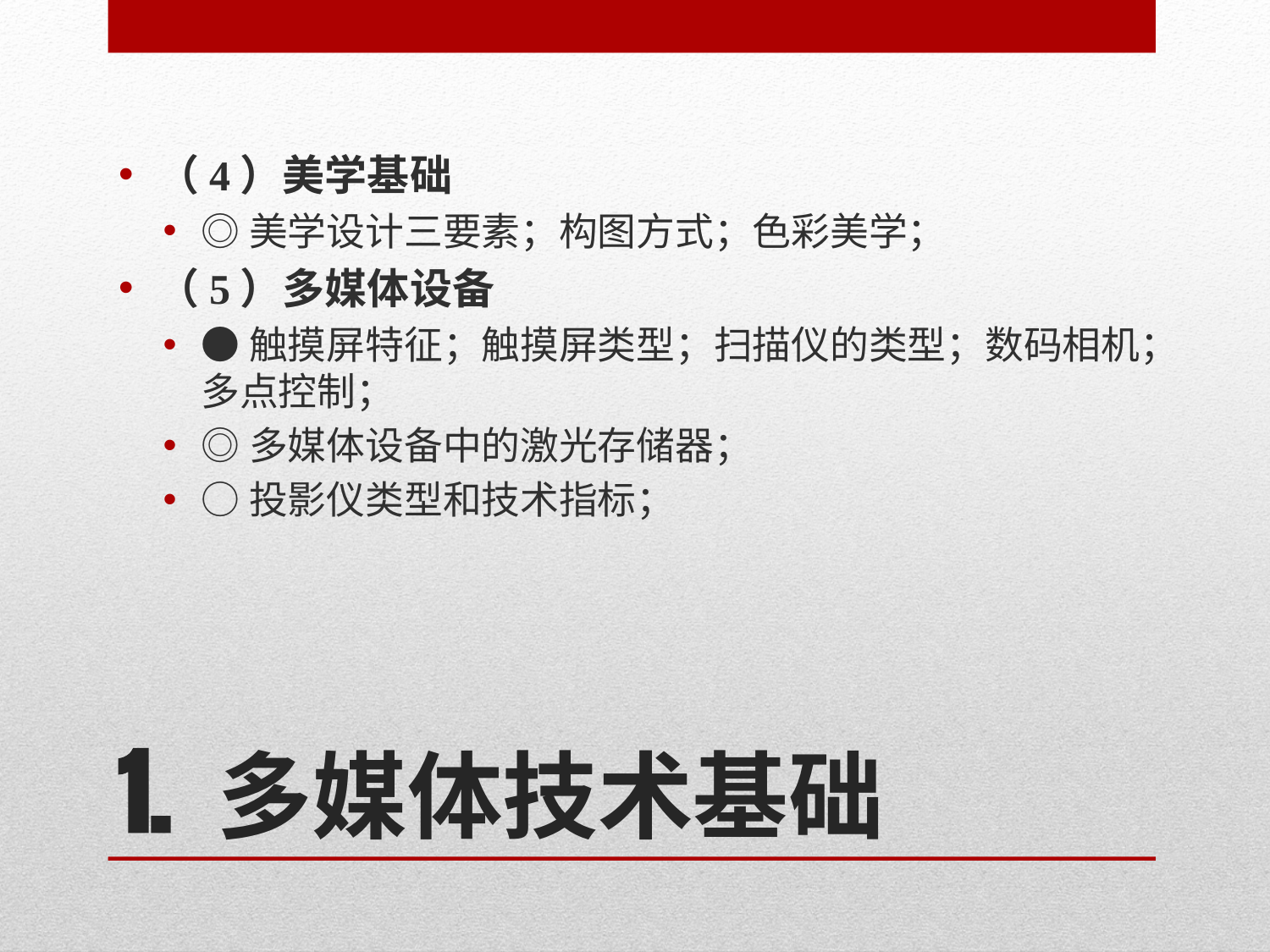

（4）美学基础
◎美学设计三要素；构图方式；色彩美学；
（5）多媒体设备
●触摸屏特征；触摸屏类型；扫描仪的类型；数码相机；多点控制；
◎多媒体设备中的激光存储器；
○投影仪类型和技术指标；

# 1. 多媒体技术基础